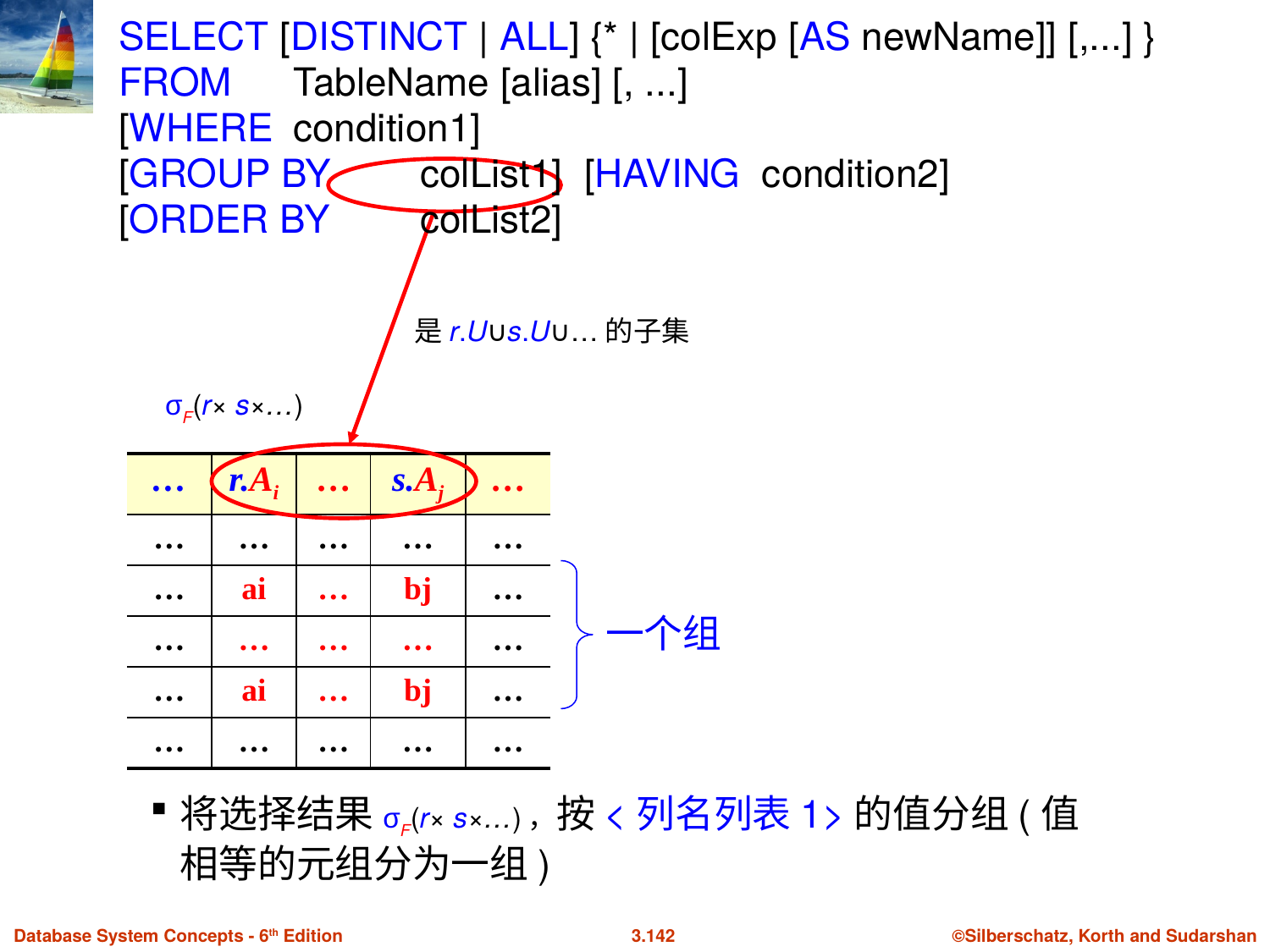

SELECT [DISTINCT | ALL] {* | [colExp [AS newName]] [,...] }
FROM	TableName [alias] [, ...]
[WHERE	condition1]
[GROUP BY	colList1]  [HAVING  condition2]
[ORDER BY	colList2]

是r.U∪s.U∪…的子集

σF(r× s×…)
| … | r.Ai | … | s.Aj | … |
| --- | --- | --- | --- | --- |
| … | … | … | … | … |
| … | ai | … | bj | … |
| … | … | … | … | … |
| … | ai | … | bj | … |
| … | … | … | … | … |

一个组
将选择结果σF(r× s×…)，按<列名列表1>的值分组(值相等的元组分为一组)